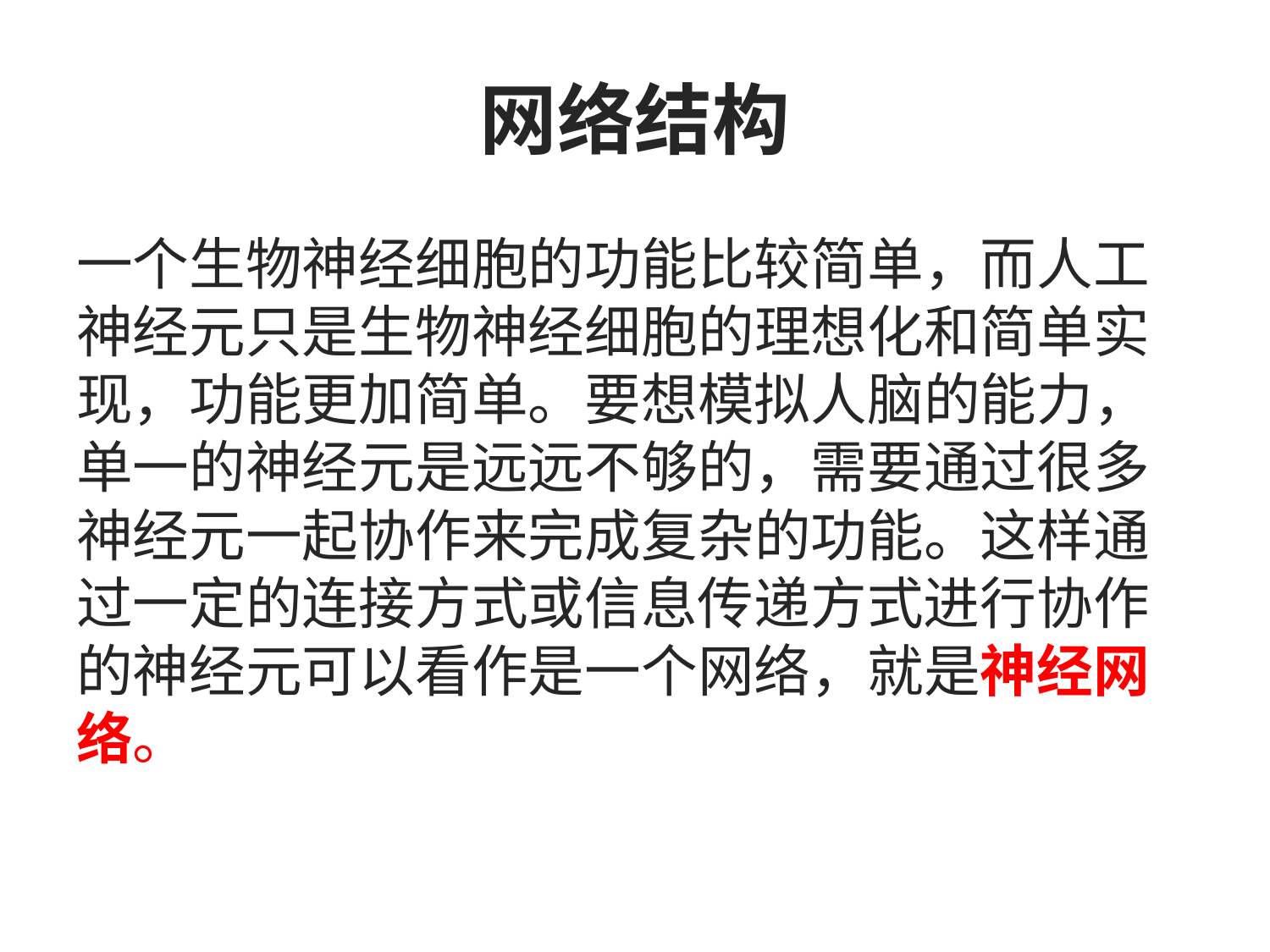

# 网络结构
一个生物神经细胞的功能比较简单，而人工神经元只是生物神经细胞的理想化和简单实现，功能更加简单。要想模拟人脑的能力，单一的神经元是远远不够的，需要通过很多神经元一起协作来完成复杂的功能。这样通过一定的连接方式或信息传递方式进行协作的神经元可以看作是一个网络，就是神经网络。